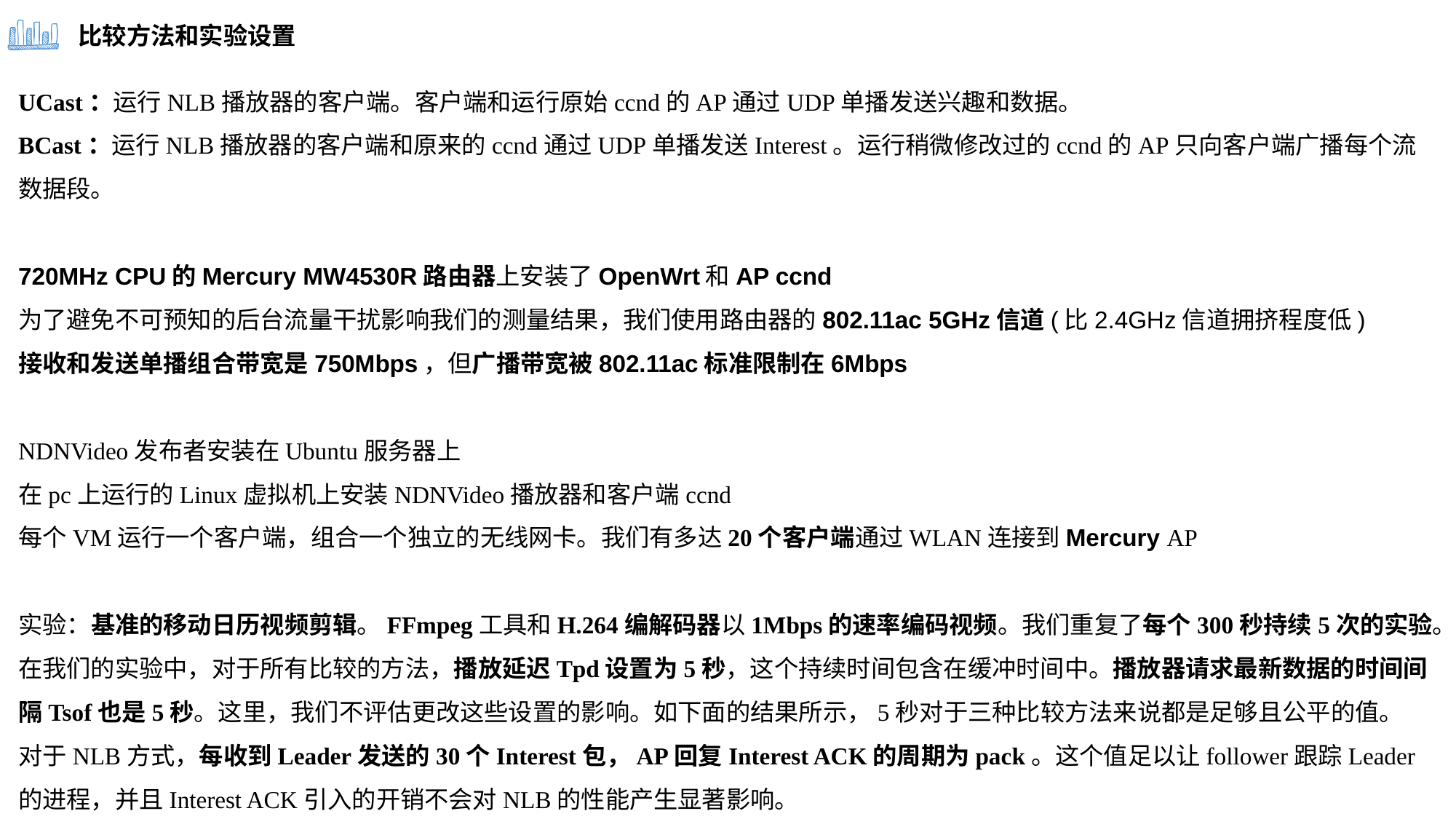

比较方法和实验设置

UCast：运行NLB播放器的客户端。客户端和运行原始ccnd的AP通过UDP单播发送兴趣和数据。
BCast：运行NLB播放器的客户端和原来的ccnd通过UDP单播发送Interest。运行稍微修改过的ccnd的AP只向客户端广播每个流数据段。

720MHz CPU的Mercury MW4530R路由器上安装了OpenWrt和AP ccnd
为了避免不可预知的后台流量干扰影响我们的测量结果，我们使用路由器的802.11ac 5GHz信道(比2.4GHz信道拥挤程度低)
接收和发送单播组合带宽是750Mbps，但广播带宽被802.11ac标准限制在6Mbps

NDNVideo发布者安装在Ubuntu服务器上
在pc上运行的Linux虚拟机上安装NDNVideo播放器和客户端ccnd
每个VM运行一个客户端，组合一个独立的无线网卡。我们有多达20个客户端通过WLAN连接到Mercury AP

实验：基准的移动日历视频剪辑。FFmpeg工具和H.264编解码器以1Mbps的速率编码视频。我们重复了每个300秒持续5次的实验。在我们的实验中，对于所有比较的方法，播放延迟Tpd设置为5秒，这个持续时间包含在缓冲时间中。播放器请求最新数据的时间间隔Tsof也是5秒。这里，我们不评估更改这些设置的影响。如下面的结果所示，5秒对于三种比较方法来说都是足够且公平的值。
对于NLB方式，每收到Leader发送的30个Interest包，AP回复Interest ACK的周期为pack。这个值足以让follower跟踪Leader的进程，并且Interest ACK引入的开销不会对NLB的性能产生显著影响。